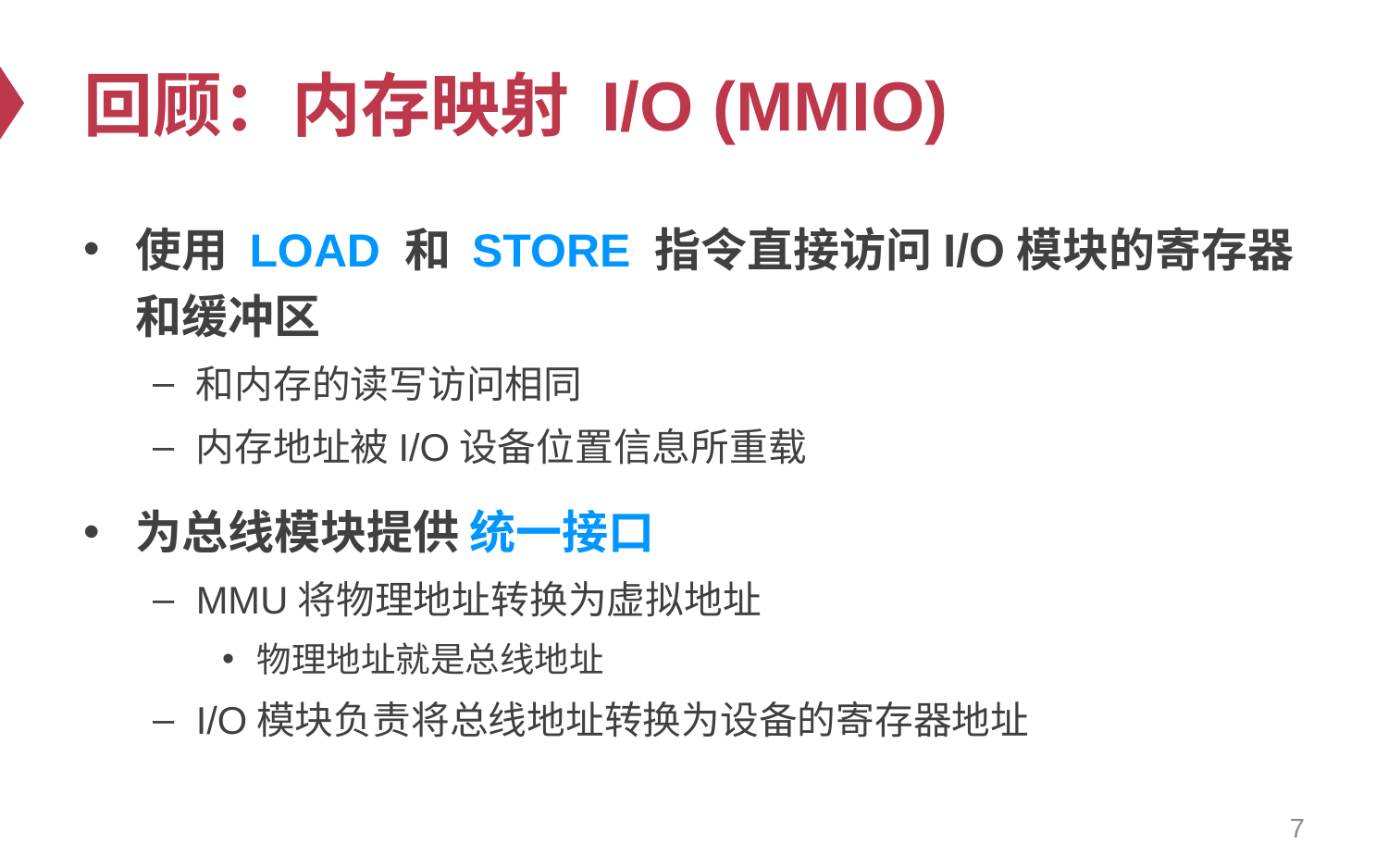

# 回顾：内存映射 I/O (MMIO)
使用 LOAD 和 STORE 指令直接访问I/O模块的寄存器和缓冲区
和内存的读写访问相同
内存地址被I/O设备位置信息所重载
为总线模块提供 统一接口
MMU将物理地址转换为虚拟地址
物理地址就是总线地址
I/O模块负责将总线地址转换为设备的寄存器地址

7